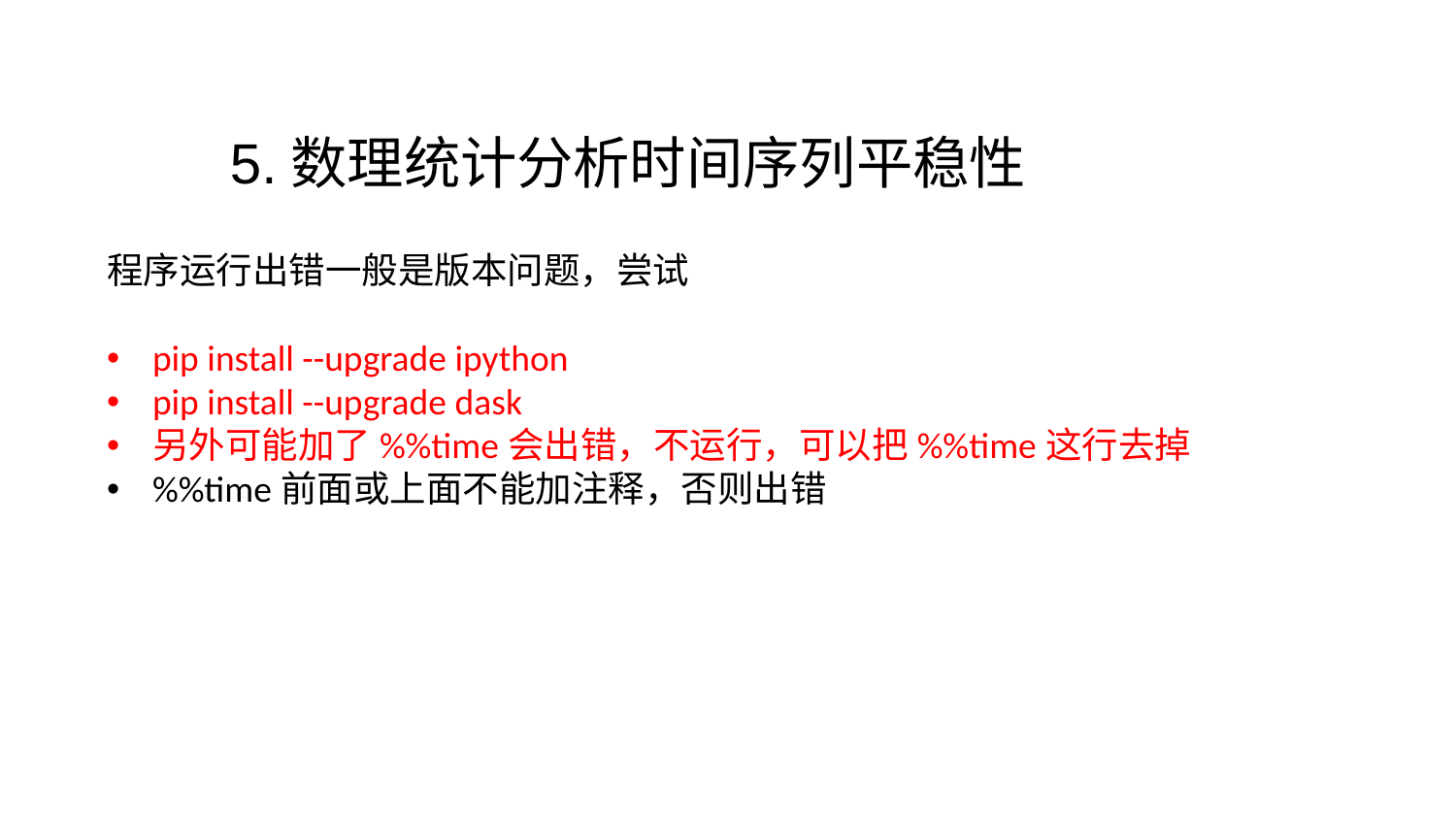

5.数理统计分析时间序列平稳性
程序运行出错一般是版本问题，尝试

pip install --upgrade ipython
pip install --upgrade dask
另外可能加了%%time会出错，不运行，可以把%%time这行去掉
%%time前面或上面不能加注释，否则出错